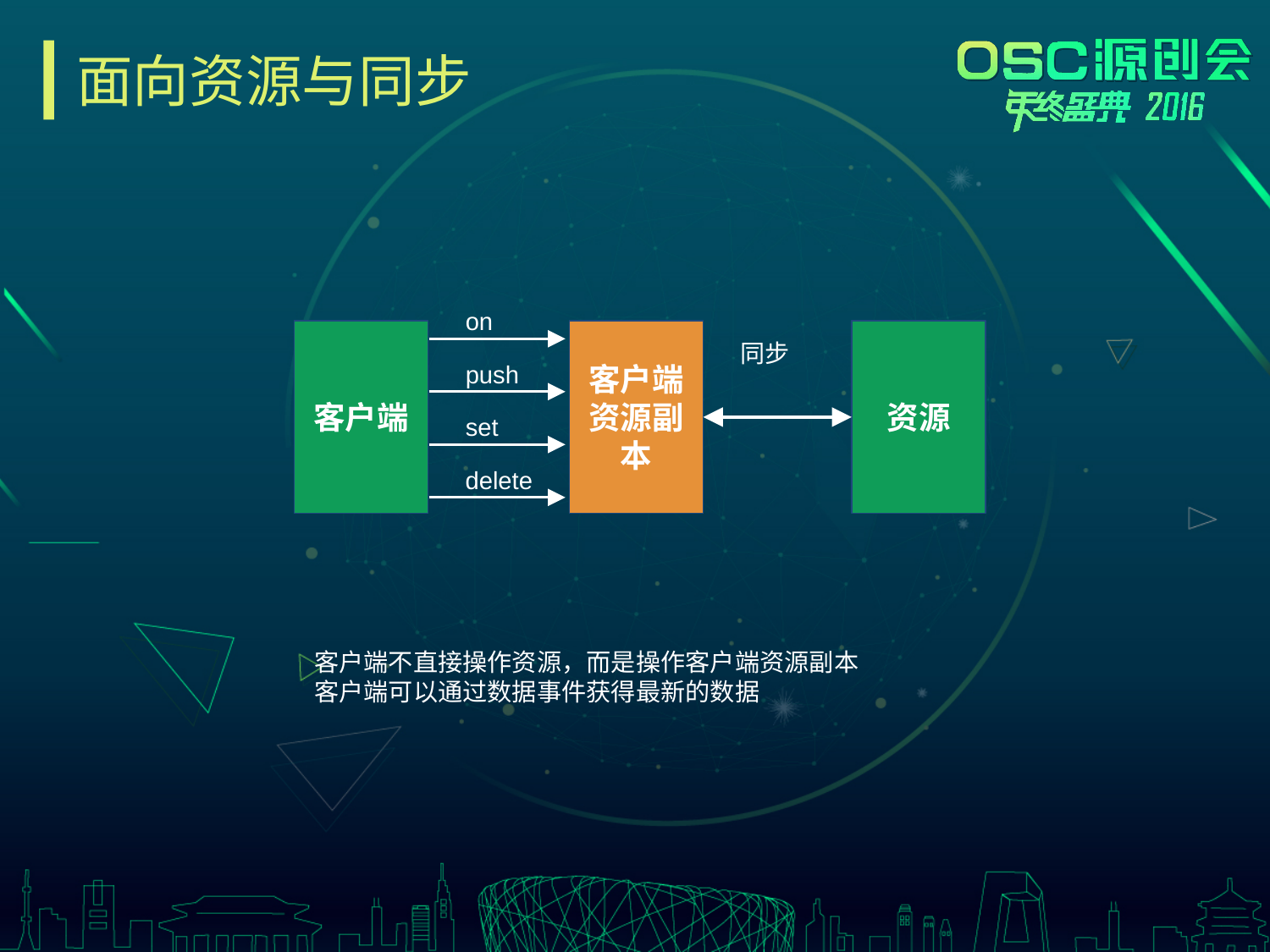

# 面向资源与同步
on
客户端
客户端资源副本
资源
同步
push
set
delete
客户端不直接操作资源，而是操作客户端资源副本
客户端可以通过数据事件获得最新的数据